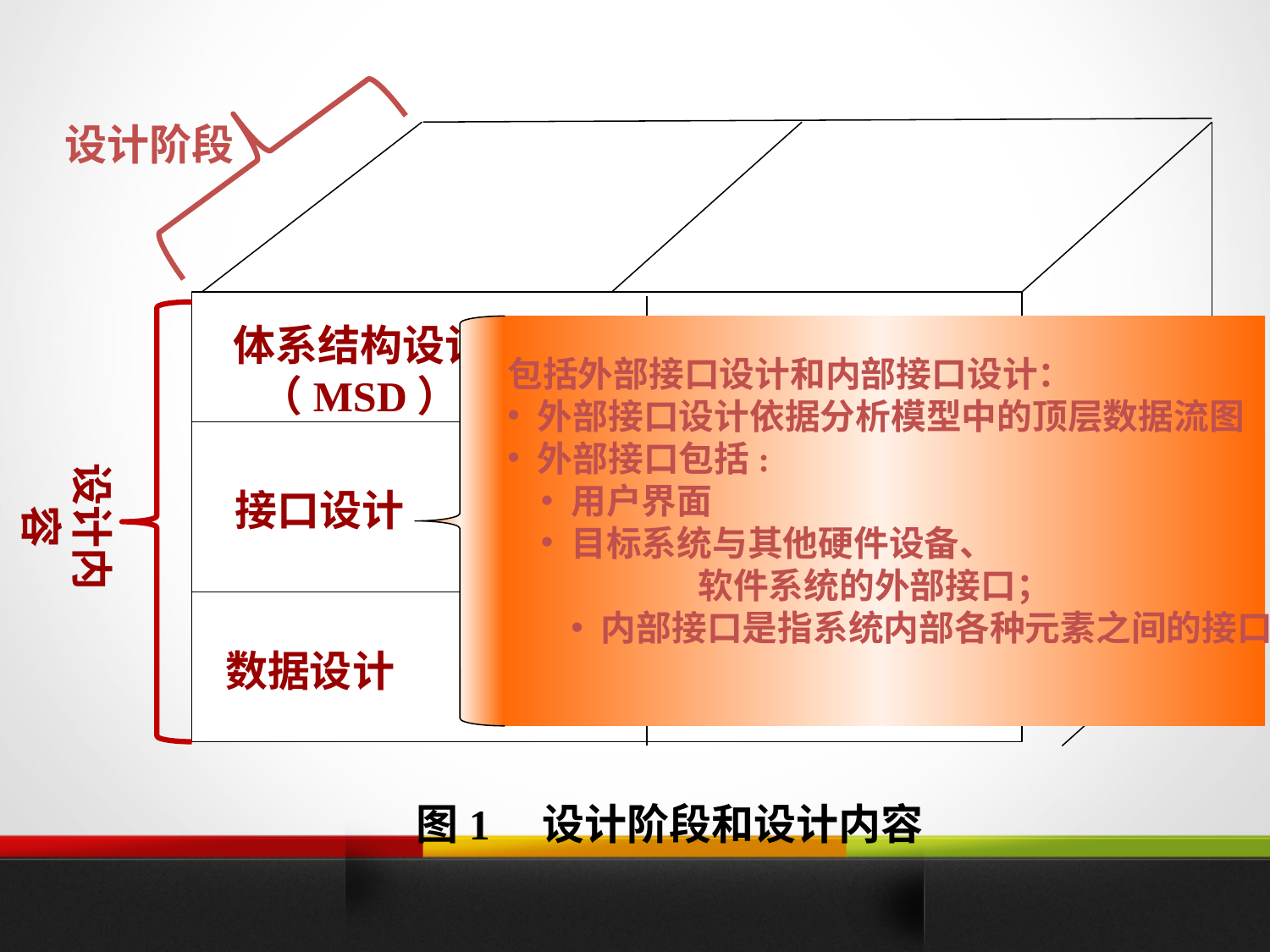

设计阶段
总体设计
详细设计

体系结构设计
（MSD）

包括外部接口设计和内部接口设计：
外部接口设计依据分析模型中的顶层数据流图
外部接口包括:
用户界面
目标系统与其他硬件设备、
	软件系统的外部接口；
内部接口是指系统内部各种元素之间的接口。

设计内容
模块内部设计
（算法和数据结构）
接口设计
数据设计
图1    设计阶段和设计内容